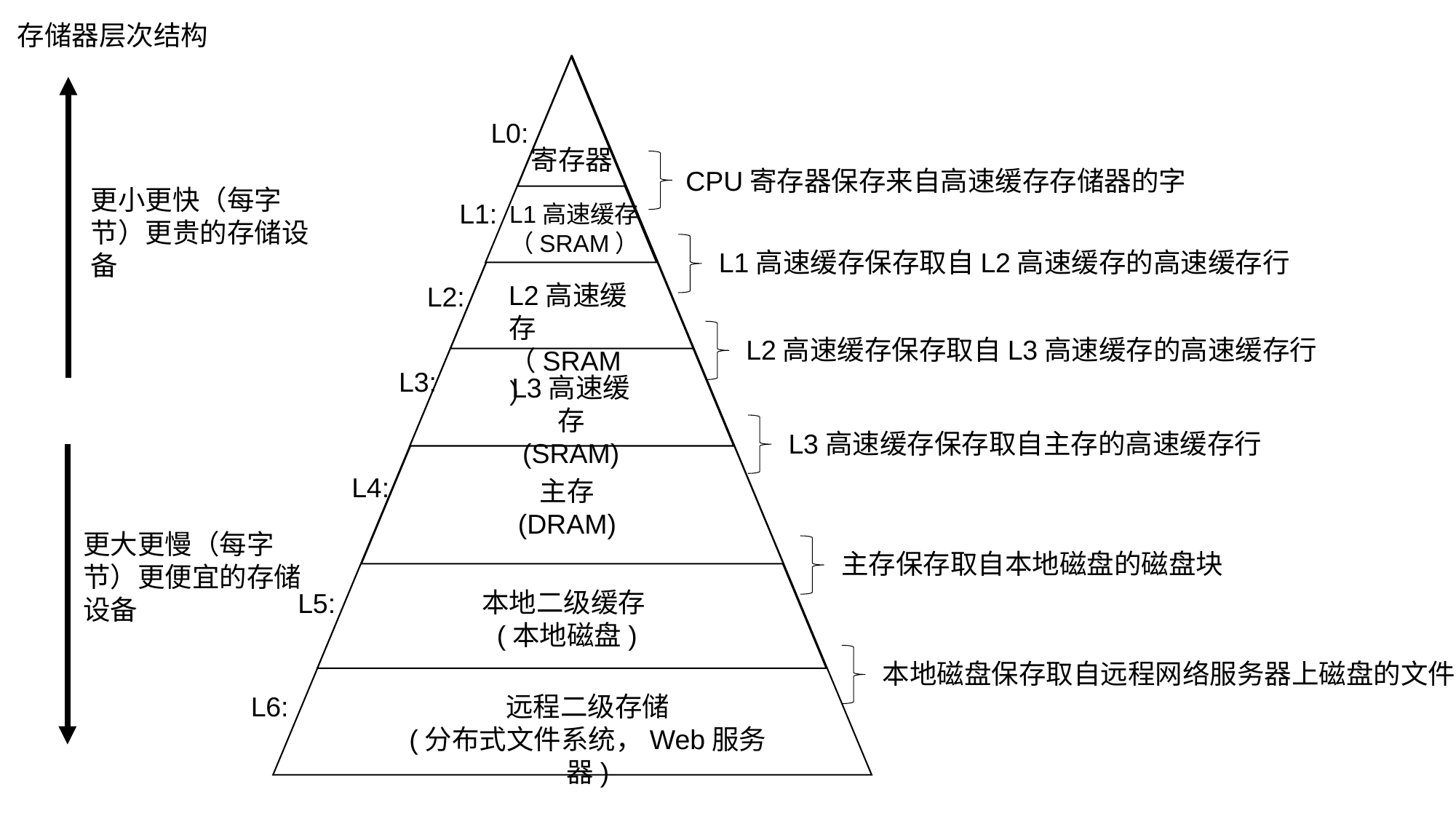

存储器层次结构

L0:
寄存器

CPU寄存器保存来自高速缓存存储器的字
更小更快（每字节）更贵的存储设备
L1:
L1高速缓存
（SRAM）

L1高速缓存保存取自L2高速缓存的高速缓存行
L2高速缓存
（SRAM）
L2:

L2高速缓存保存取自L3高速缓存的高速缓存行
L3:
L3高速缓存
(SRAM)

L3高速缓存保存取自主存的高速缓存行
L4:
主存
(DRAM)
更大更慢（每字节）更便宜的存储设备

主存保存取自本地磁盘的磁盘块
本地二级缓存(本地磁盘)
L5:

本地磁盘保存取自远程网络服务器上磁盘的文件
L6:
远程二级存储
(分布式文件系统，Web服务器)